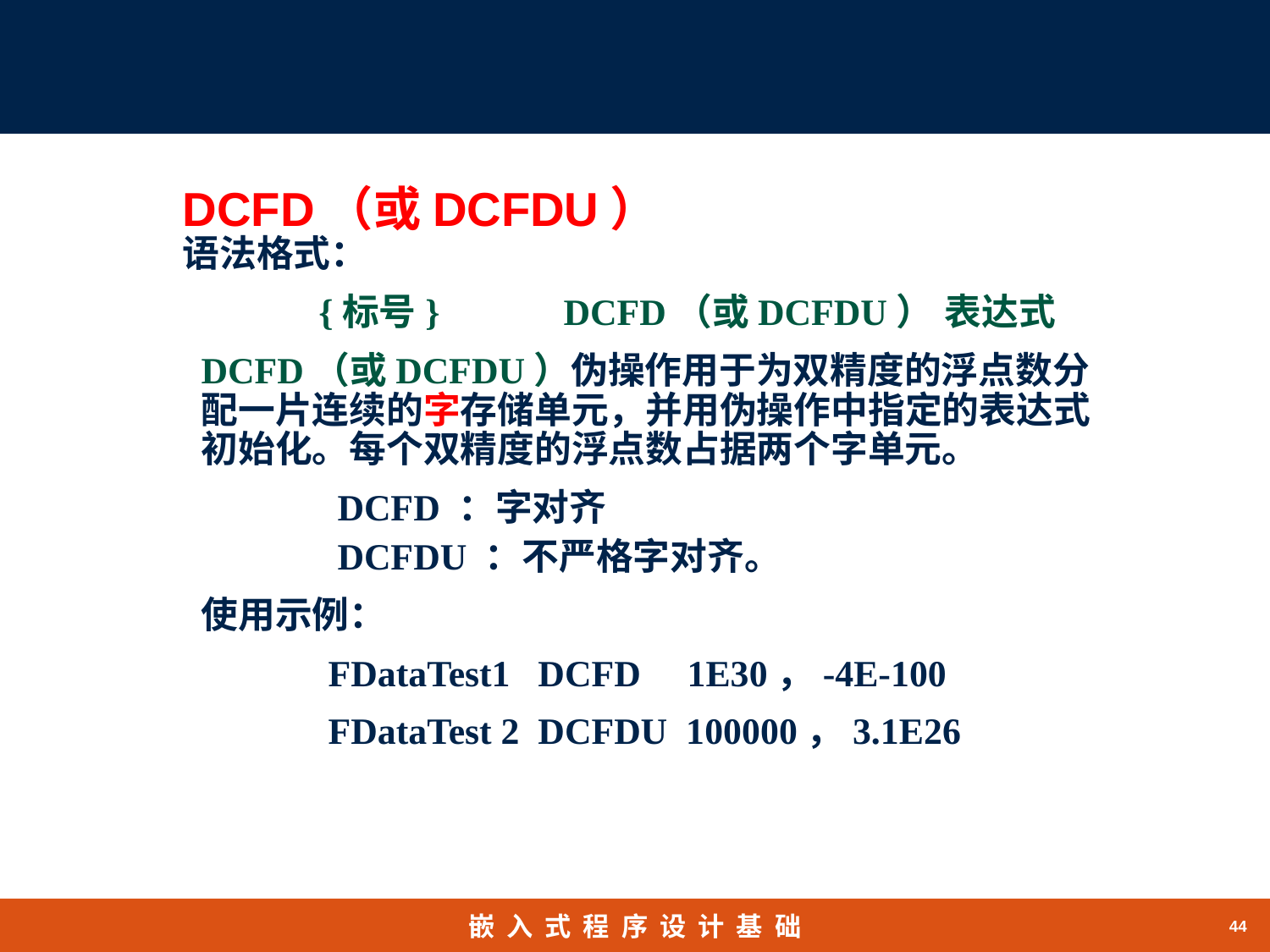

# DCFD（或DCFDU）
语法格式：
	 {标号}	DCFD（或DCFDU）	表达式
DCFD（或DCFDU）伪操作用于为双精度的浮点数分配一片连续的字存储单元，并用伪操作中指定的表达式初始化。每个双精度的浮点数占据两个字单元。
	 DCFD ：字对齐
	 DCFDU ：不严格字对齐。
使用示例：
	FDataTest1   DCFD     1E30，-4E-100
	FDataTest 2  DCFDU  100000，3.1E26